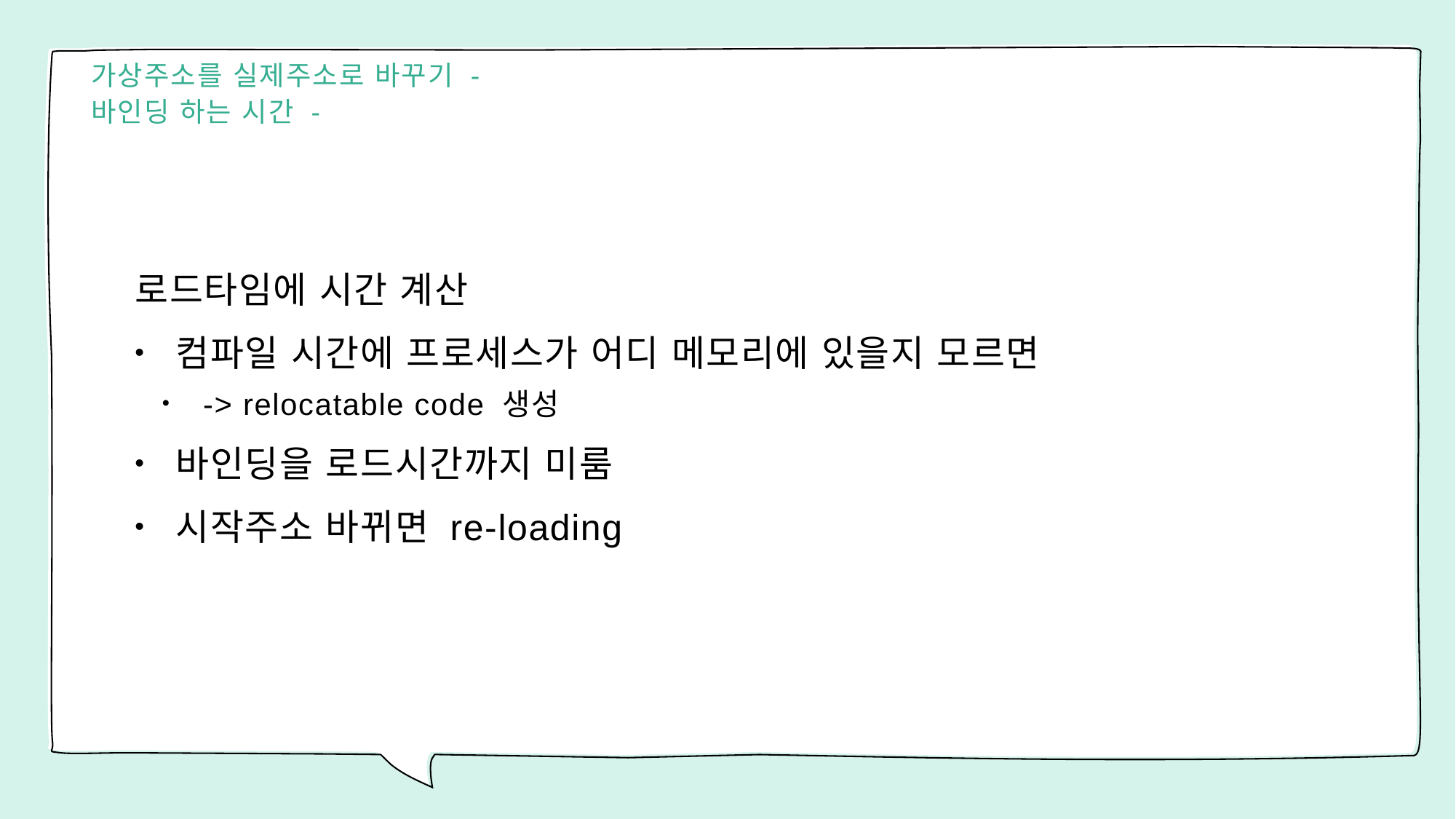

# 가상주소를 실제주소로 바꾸기 - 바인딩 하는 시간 -
로드타임에 시간 계산
컴파일 시간에 프로세스가 어디 메모리에 있을지 모르면
-> relocatable code 생성
바인딩을 로드시간까지 미룸
시작주소 바뀌면 re-loading